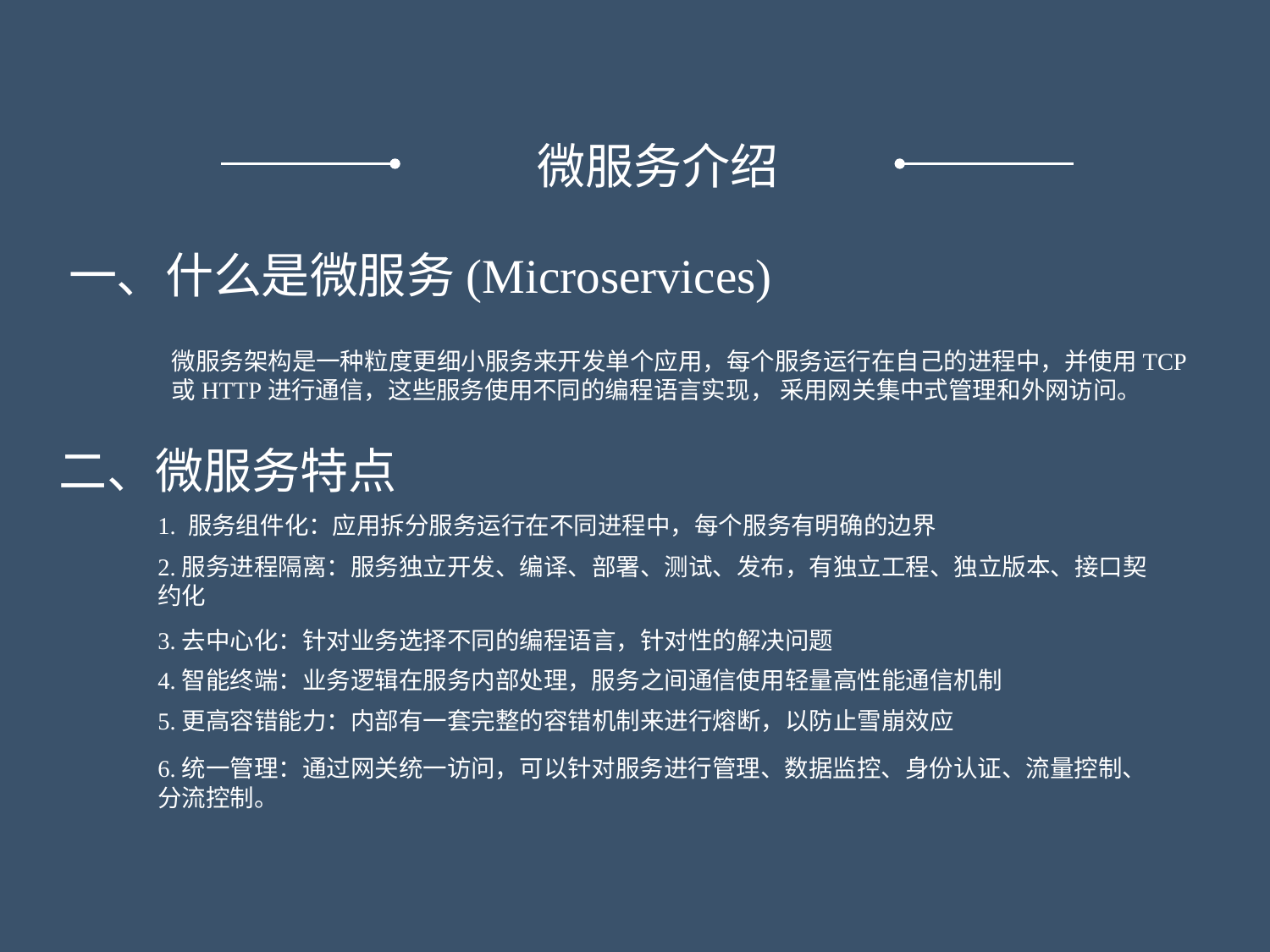

微服务介绍

一、什么是微服务(Microservices)
微服务架构是一种粒度更细小服务来开发单个应用，每个服务运行在自己的进程中，并使用TCP或HTTP进行通信，这些服务使用不同的编程语言实现， 采用网关集中式管理和外网访问。

二、微服务特点
1. 服务组件化：应用拆分服务运行在不同进程中，每个服务有明确的边界
2.服务进程隔离：服务独立开发、编译、部署、测试、发布，有独立工程、独立版本、接口契约化
3.去中心化：针对业务选择不同的编程语言，针对性的解决问题
4.智能终端：业务逻辑在服务内部处理，服务之间通信使用轻量高性能通信机制

5.更高容错能力：内部有一套完整的容错机制来进行熔断，以防止雪崩效应
6.统一管理：通过网关统一访问，可以针对服务进行管理、数据监控、身份认证、流量控制、分流控制。